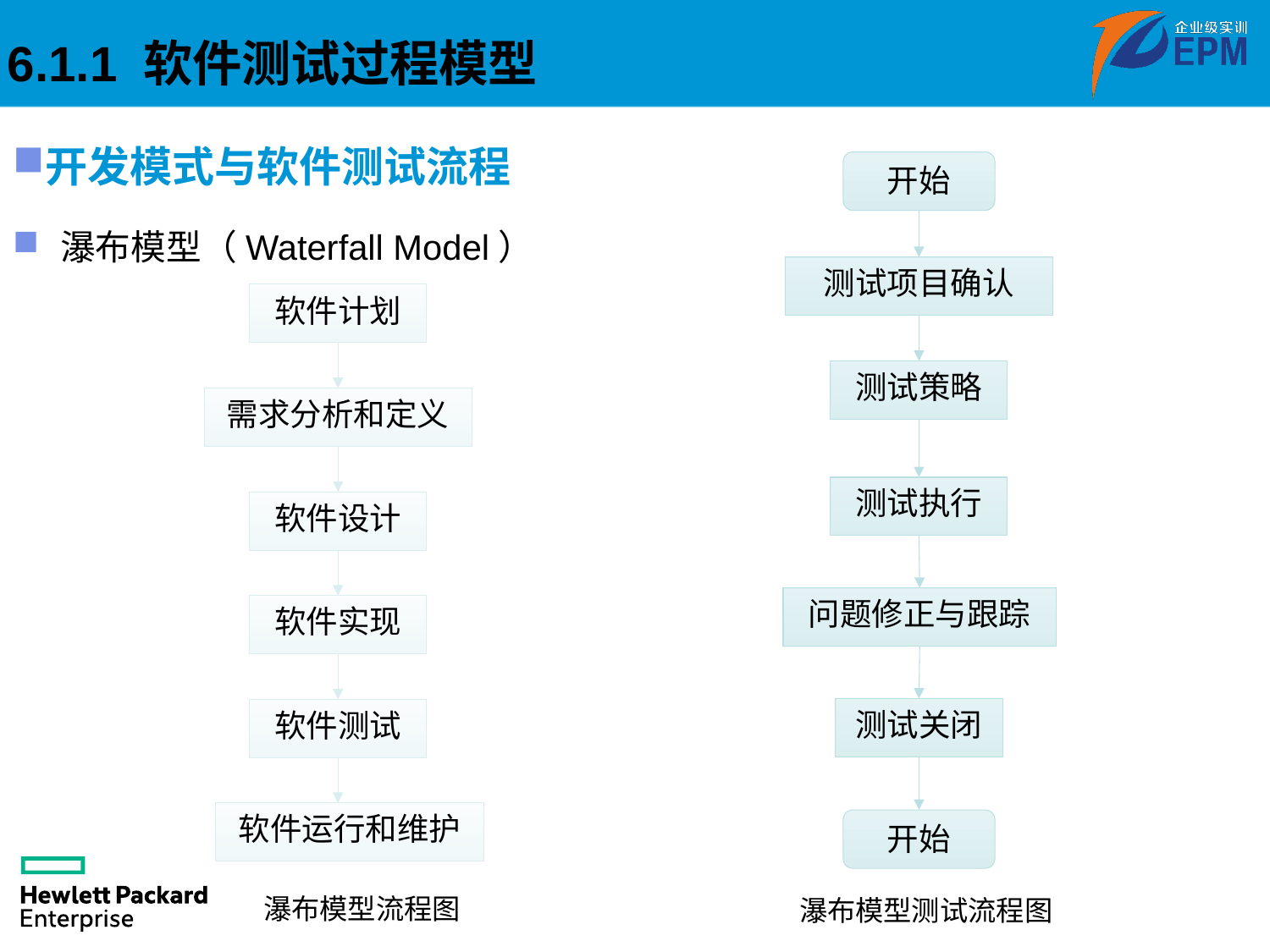

6.1.1 软件测试过程模型
开发模式与软件测试流程
开始
瀑布模型（Waterfall Model）
测试项目确认
软件计划
需求分析和定义
软件设计
软件实现
软件测试
软件运行和维护
测试策略
测试执行
问题修正与跟踪
测试关闭
开始
瀑布模型流程图
瀑布模型测试流程图